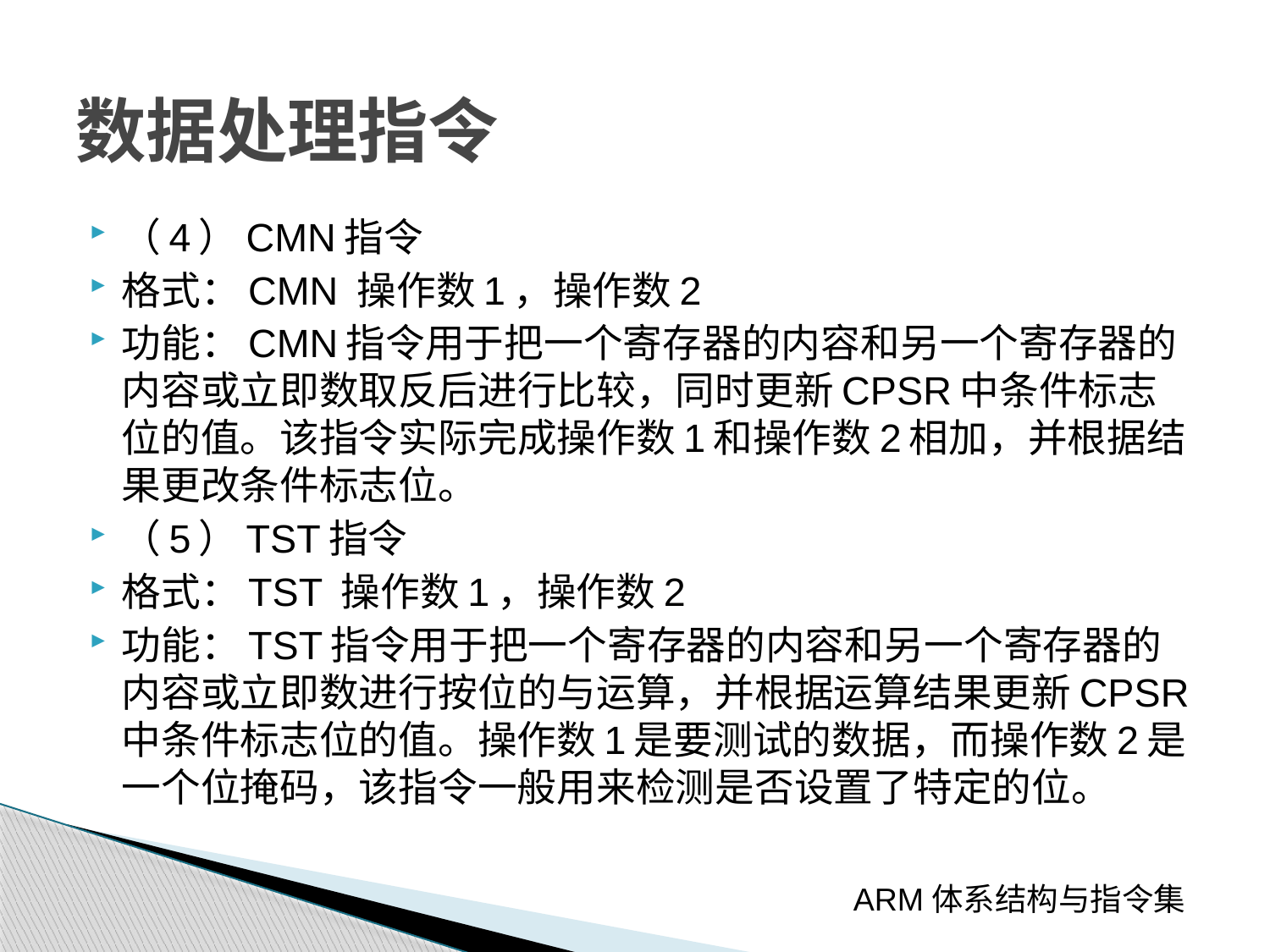

# 数据处理指令
（4）CMN指令
格式：CMN 操作数1，操作数2
功能：CMN指令用于把一个寄存器的内容和另一个寄存器的内容或立即数取反后进行比较，同时更新CPSR中条件标志位的值。该指令实际完成操作数1和操作数2相加，并根据结果更改条件标志位。
（5）TST指令
格式：TST 操作数1，操作数2
功能：TST指令用于把一个寄存器的内容和另一个寄存器的内容或立即数进行按位的与运算，并根据运算结果更新CPSR中条件标志位的值。操作数1是要测试的数据，而操作数2是一个位掩码，该指令一般用来检测是否设置了特定的位。
            ARM体系结构与指令集